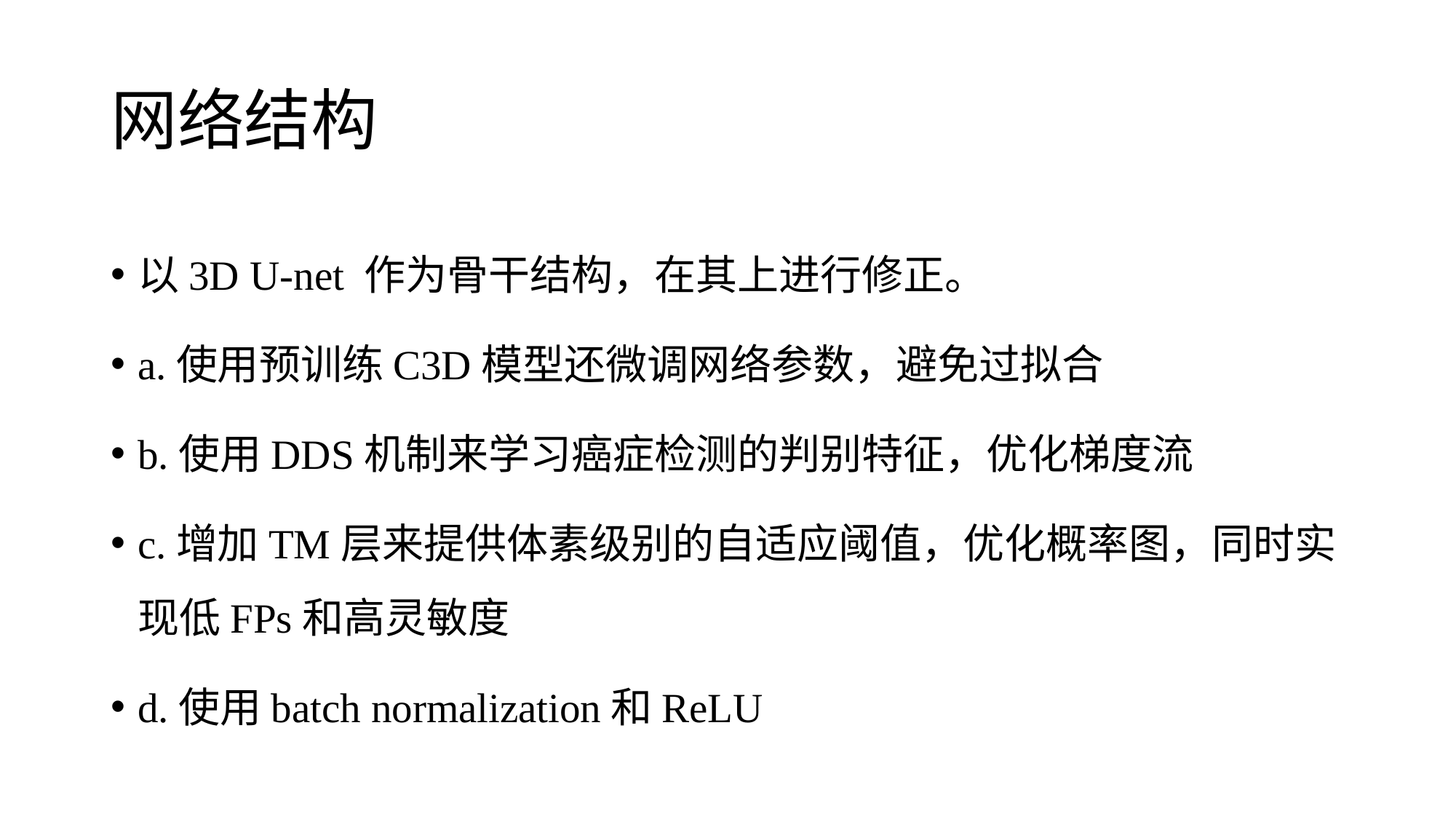

# 网络结构
以3D U-net 作为骨干结构，在其上进行修正。
a.使用预训练C3D模型还微调网络参数，避免过拟合
b.使用DDS机制来学习癌症检测的判别特征，优化梯度流
c.增加TM层来提供体素级别的自适应阈值，优化概率图，同时实现低FPs和高灵敏度
d.使用batch normalization和ReLU